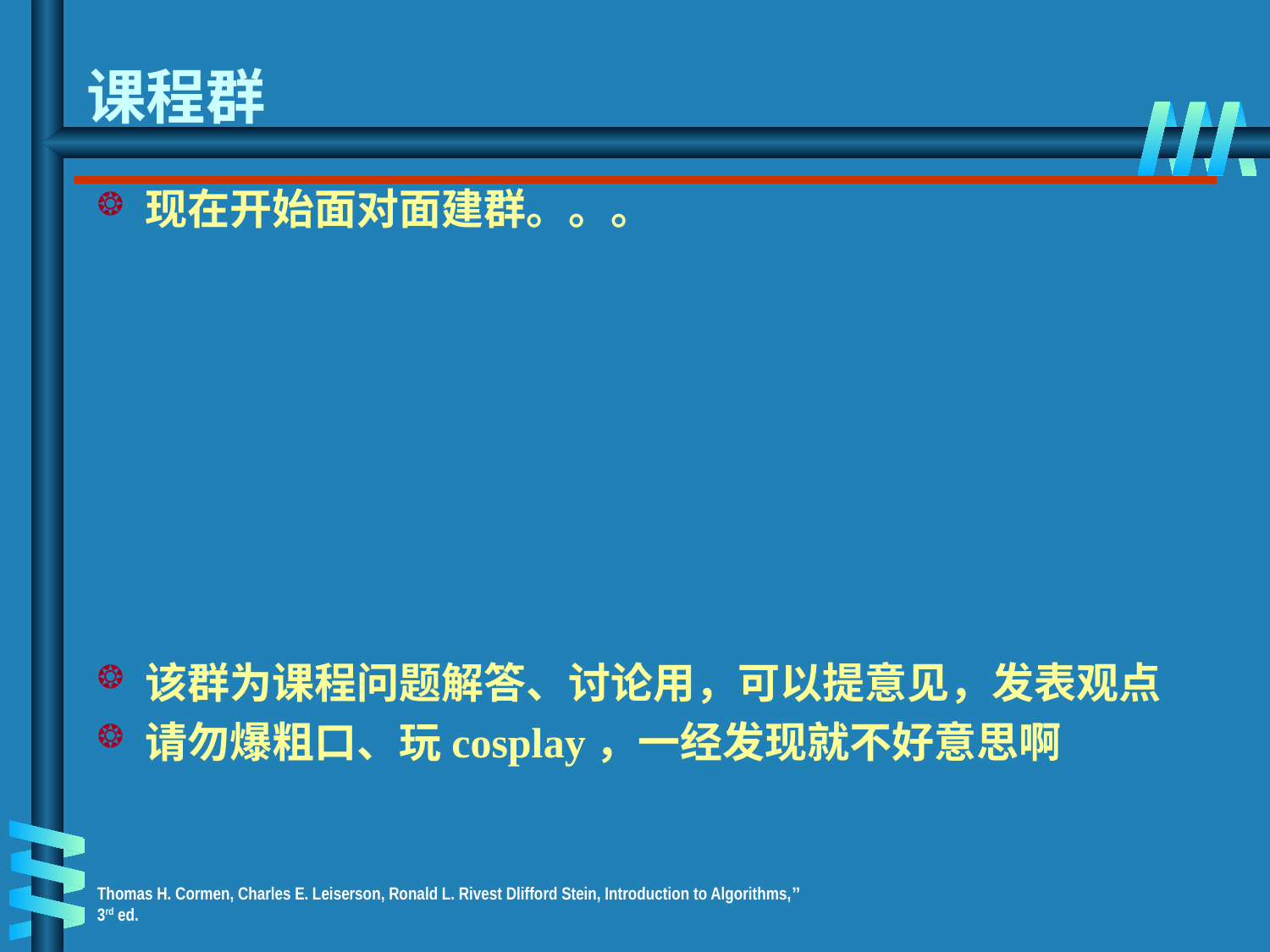

# 课程群
现在开始面对面建群。。。

该群为课程问题解答、讨论用，可以提意见，发表观点
请勿爆粗口、玩cosplay，一经发现就不好意思啊